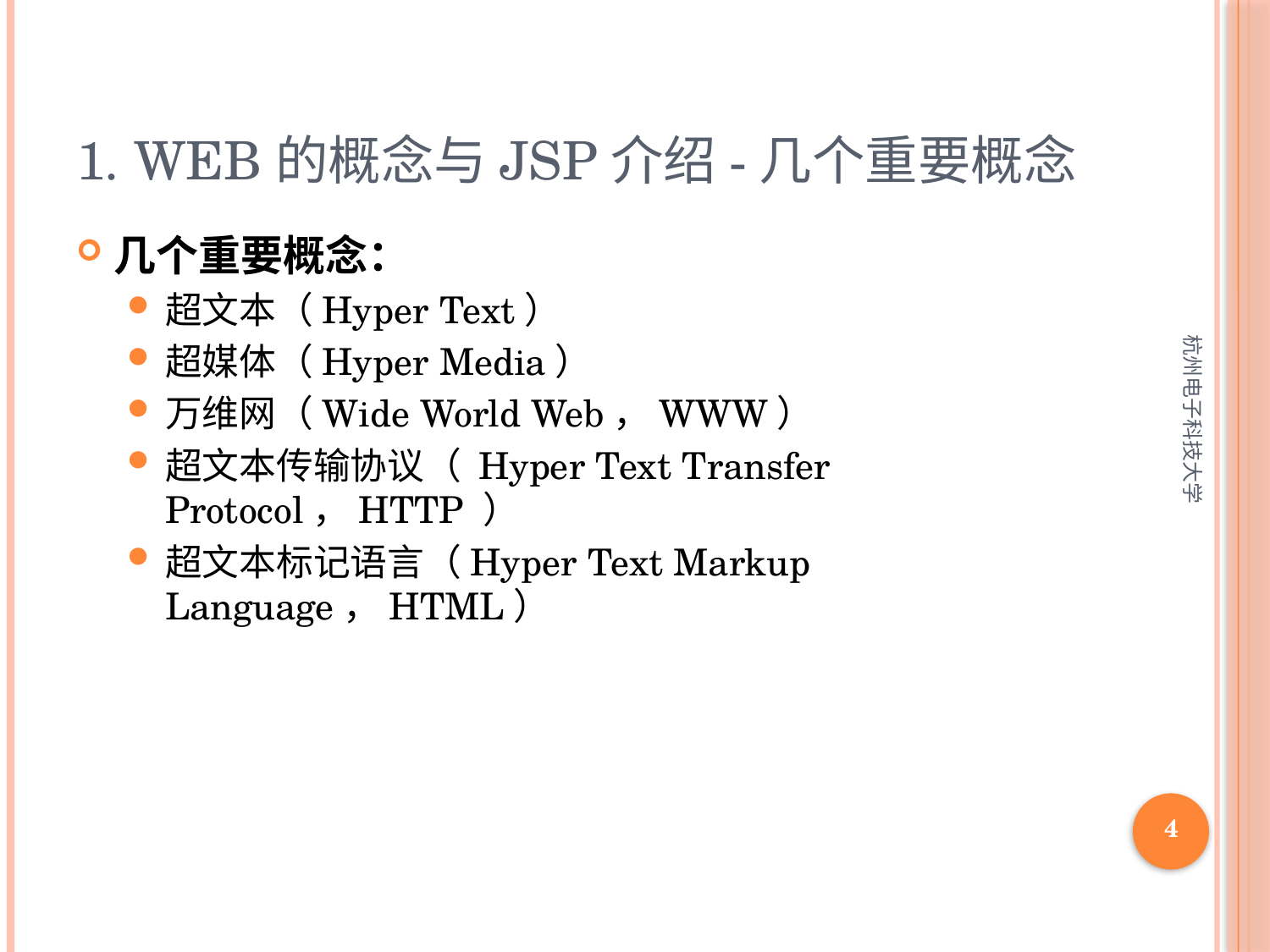

# 1. WEB的概念与JSP介绍-几个重要概念
几个重要概念：
超文本（Hyper Text）
超媒体（Hyper Media）
万维网（Wide World Web，WWW）
超文本传输协议（ Hyper Text Transfer Protocol，HTTP ）
超文本标记语言（Hyper Text Markup Language，HTML）
杭州电子科技大学
4